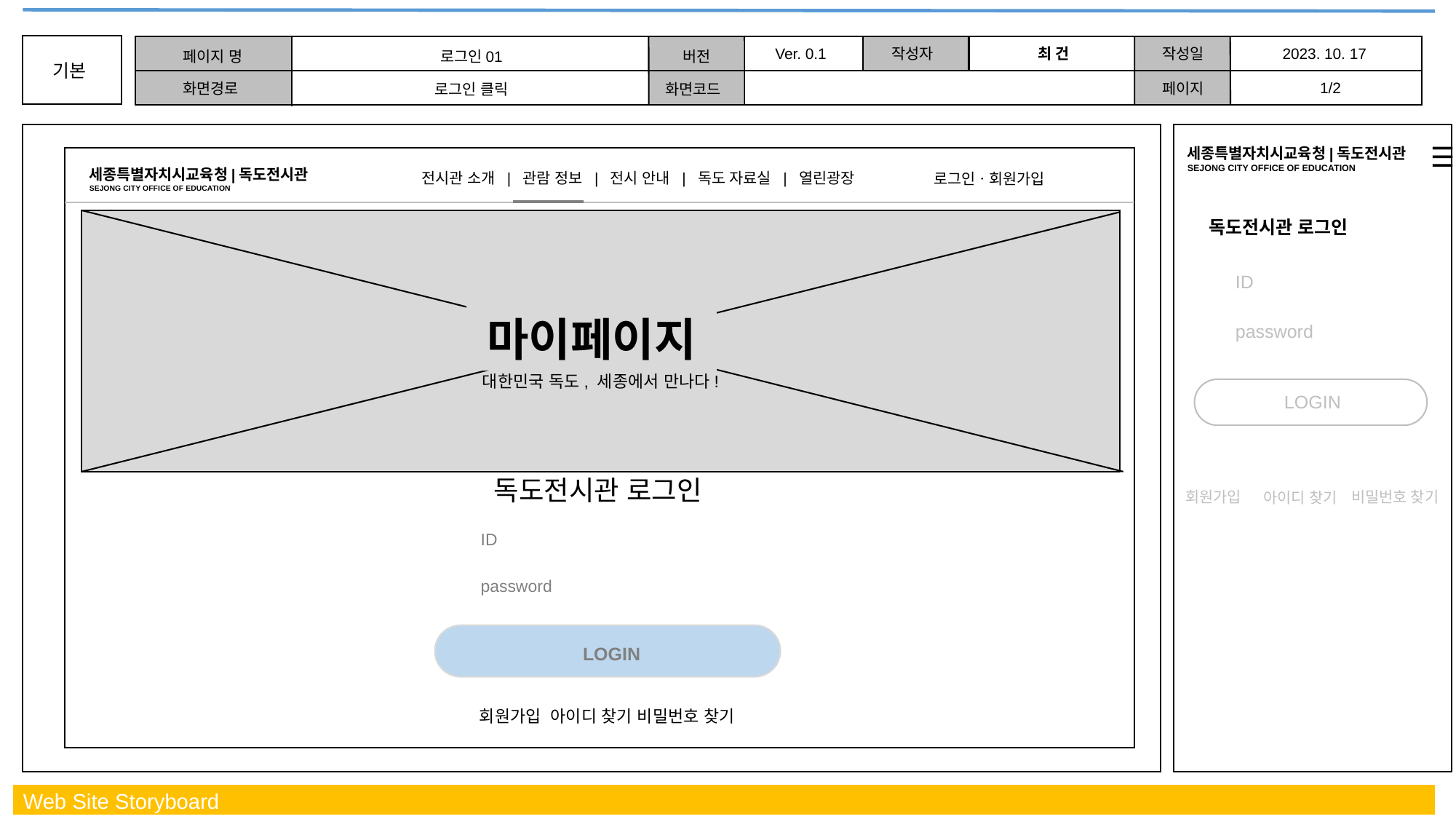

Ver. 0.1
2023. 10. 17
최 건
작성자
작성일
버전
페이지 명
로그인01
1/2
화면경로
페이지
로그인 클릭
화면코드
기본

☰
세종특별자치시교육청|독도전시관
SEJONG CITY OFFICE OF EDUCATION
독도전시관 로그인
ID
password

LOGIN
비밀번호 찾기
회원가입
아이디 찾기

세종특별자치시교육청|독도전시관
SEJONG CITY OFFICE OF EDUCATION
전시관 소개  |  관람 정보  |  전시 안내  |  독도 자료실  |  열린광장
로그인ㆍ회원가입

마이페이지
대한민국 독도, 세종에서 만나다!
독도전시관 로그인
ID
password

LOGIN
회원가입  아이디 찾기 비밀번호 찾기
Web Site Storyboard